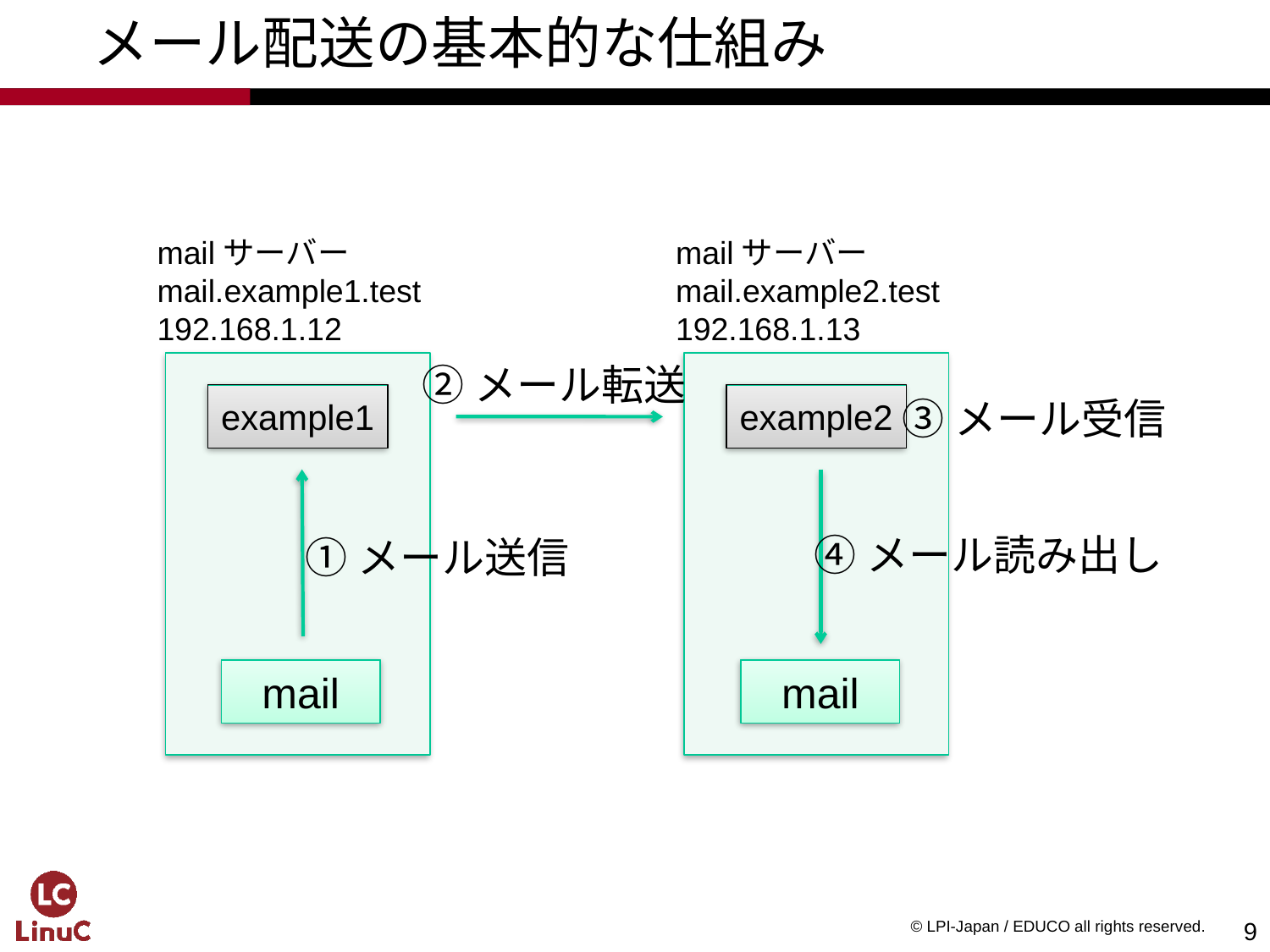

# メール配送の基本的な仕組み
mailサーバー
mail.example1.test
192.168.1.12
mailサーバー
mail.example2.test
192.168.1.13
②メール転送

example1
example2
③メール受信
④メール読み出し
①メール送信
mail
mail